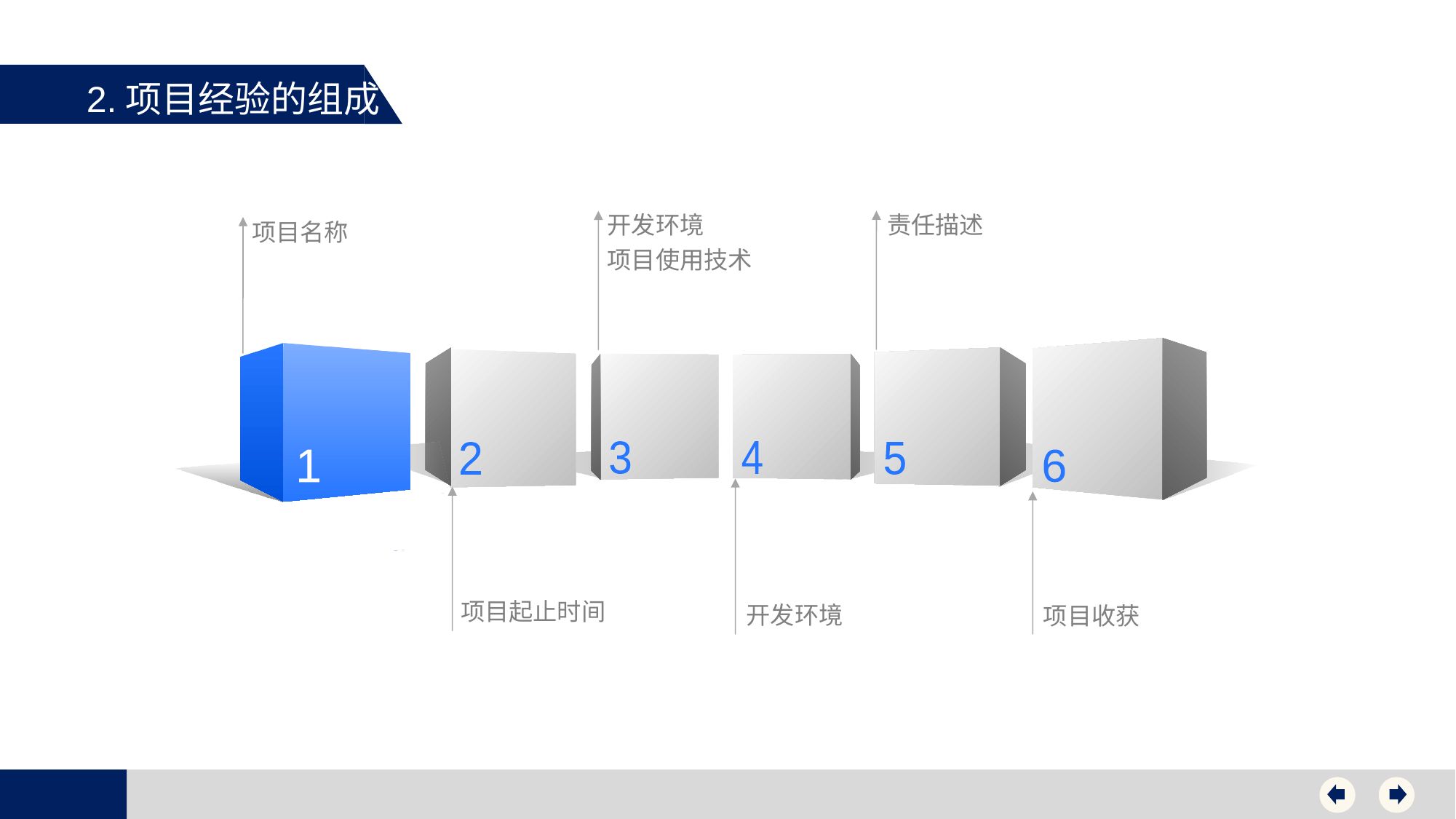

2.项目经验的组成
开发环境
项目使用技术
责任描述

3
4

2
5
6

项目起止时间
开发环境
项目收获
项目名称

1